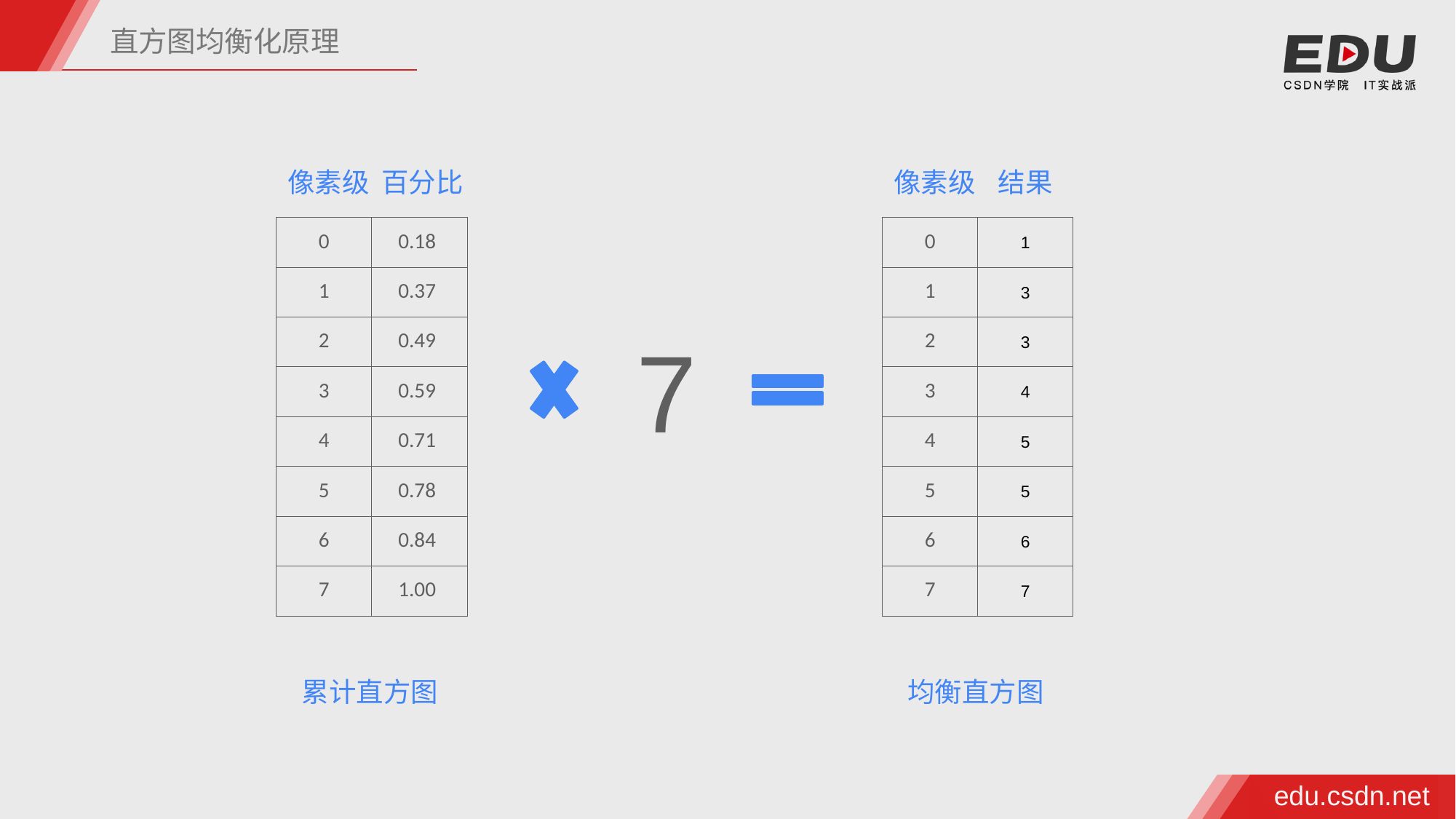

直方图均衡化原理
像素级
百分比
像素级
结果
| 0 | 0.18 |
| --- | --- |
| 1 | 0.37 |
| 2 | 0.49 |
| 3 | 0.59 |
| 4 | 0.71 |
| 5 | 0.78 |
| 6 | 0.84 |
| 7 | 1.00 |
| 0 | 1 |
| --- | --- |
| 1 | 3 |
| 2 | 3 |
| 3 | 4 |
| 4 | 5 |
| 5 | 5 |
| 6 | 6 |
| 7 | 7 |
7

累计直方图
均衡直方图